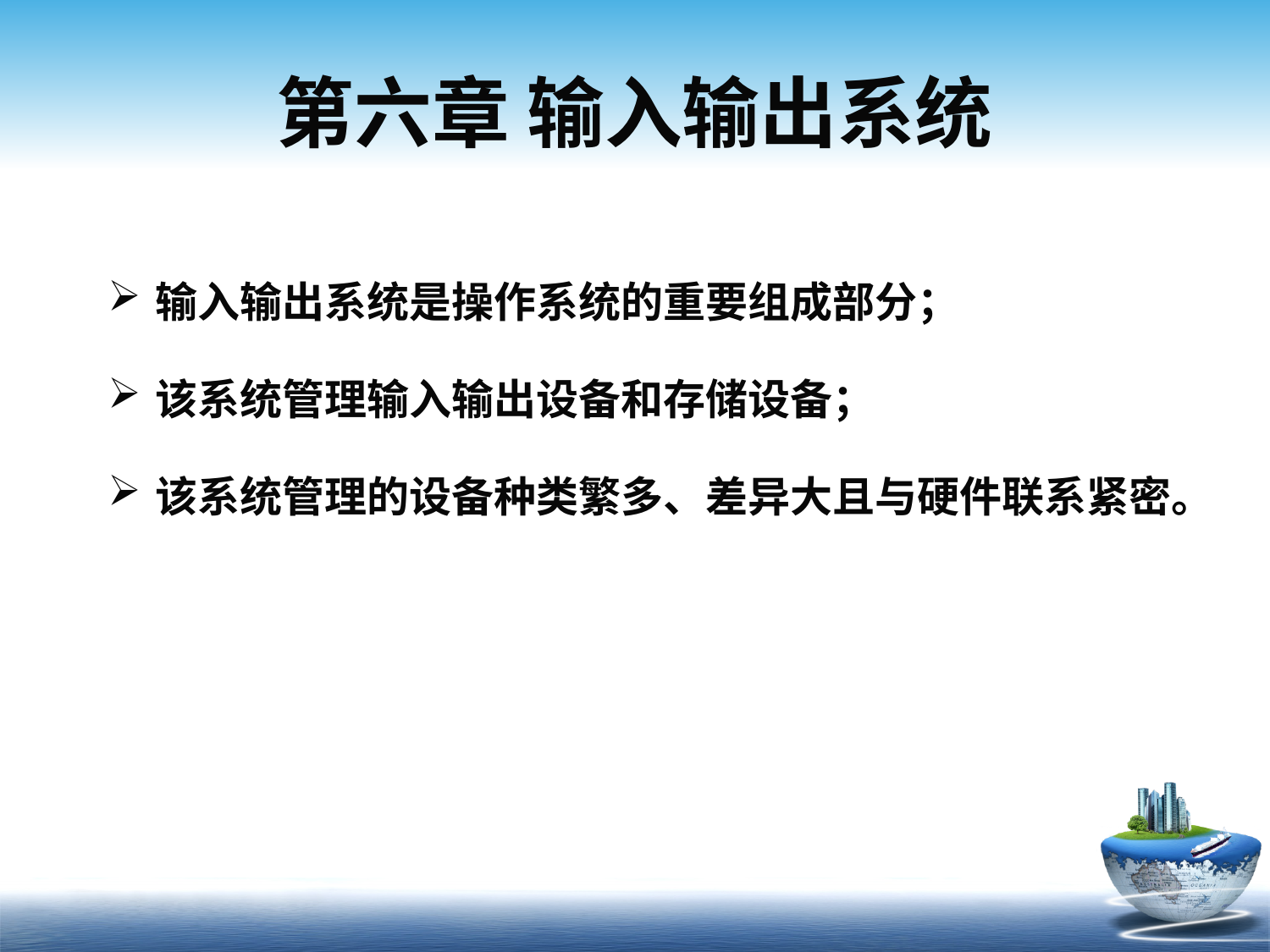

# 第六章 输入输出系统
输入输出系统是操作系统的重要组成部分；
该系统管理输入输出设备和存储设备；
该系统管理的设备种类繁多、差异大且与硬件联系紧密。